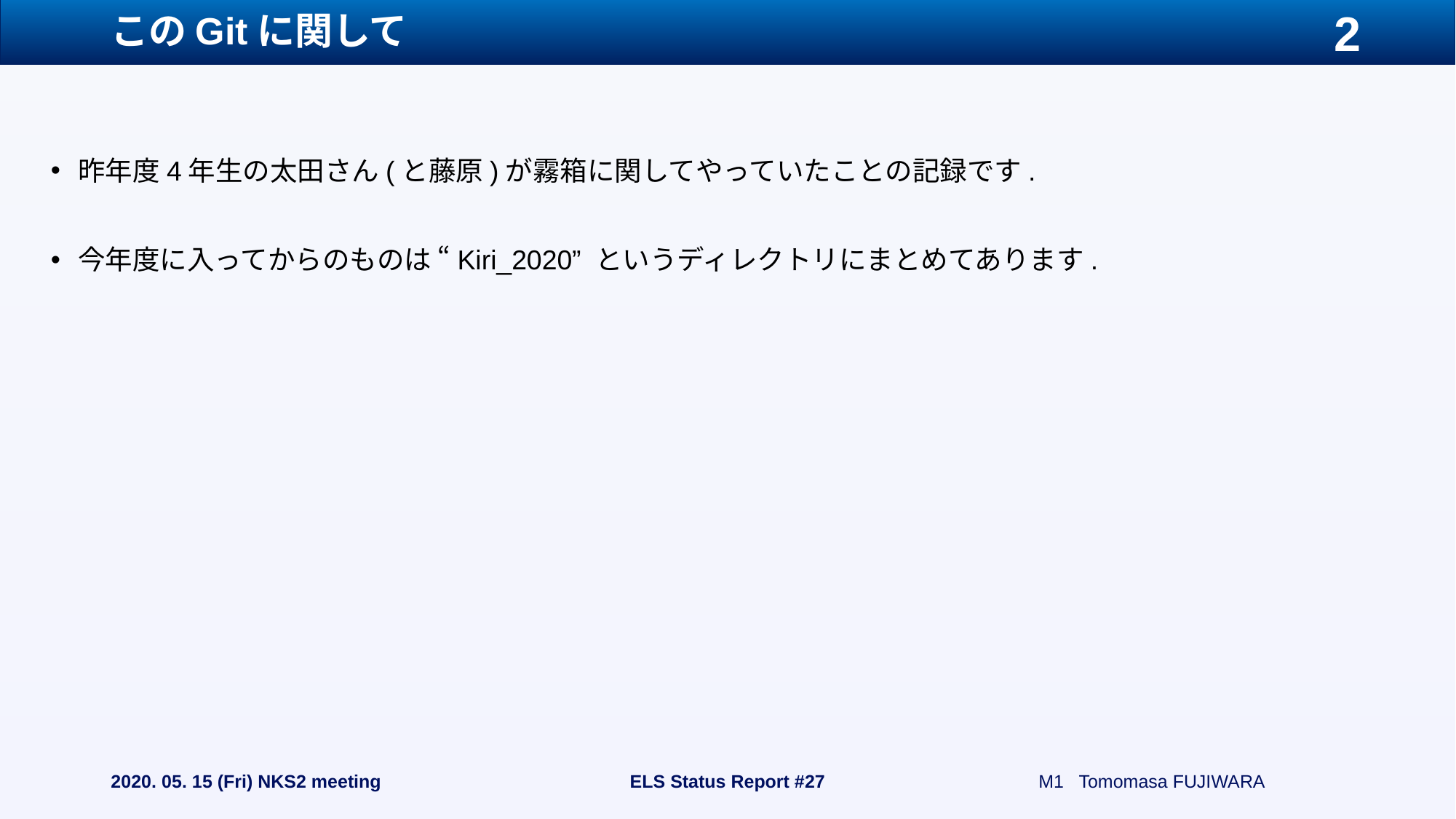

# このGitに関して
昨年度4年生の太田さん(と藤原)が霧箱に関してやっていたことの記録です.

今年度に入ってからのものは “Kiri_2020” というディレクトリにまとめてあります.
2020. 05. 15 (Fri) NKS2 meeting
ELS Status Report #27